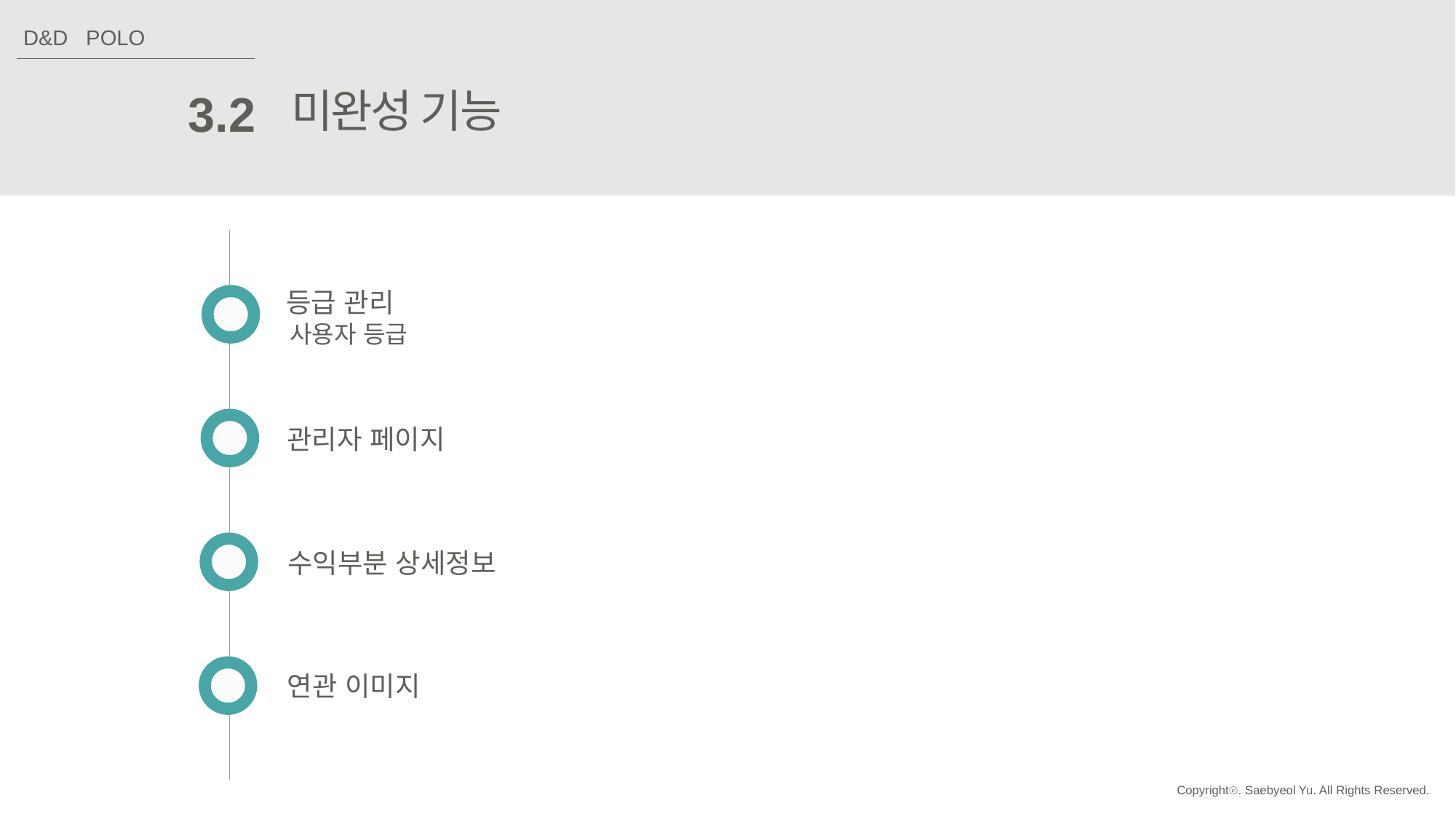

D&D   POLO
미완성 기능
3.2

등급 관리
사용자 등급
관리자 페이지
수익부분 상세정보

연관 이미지